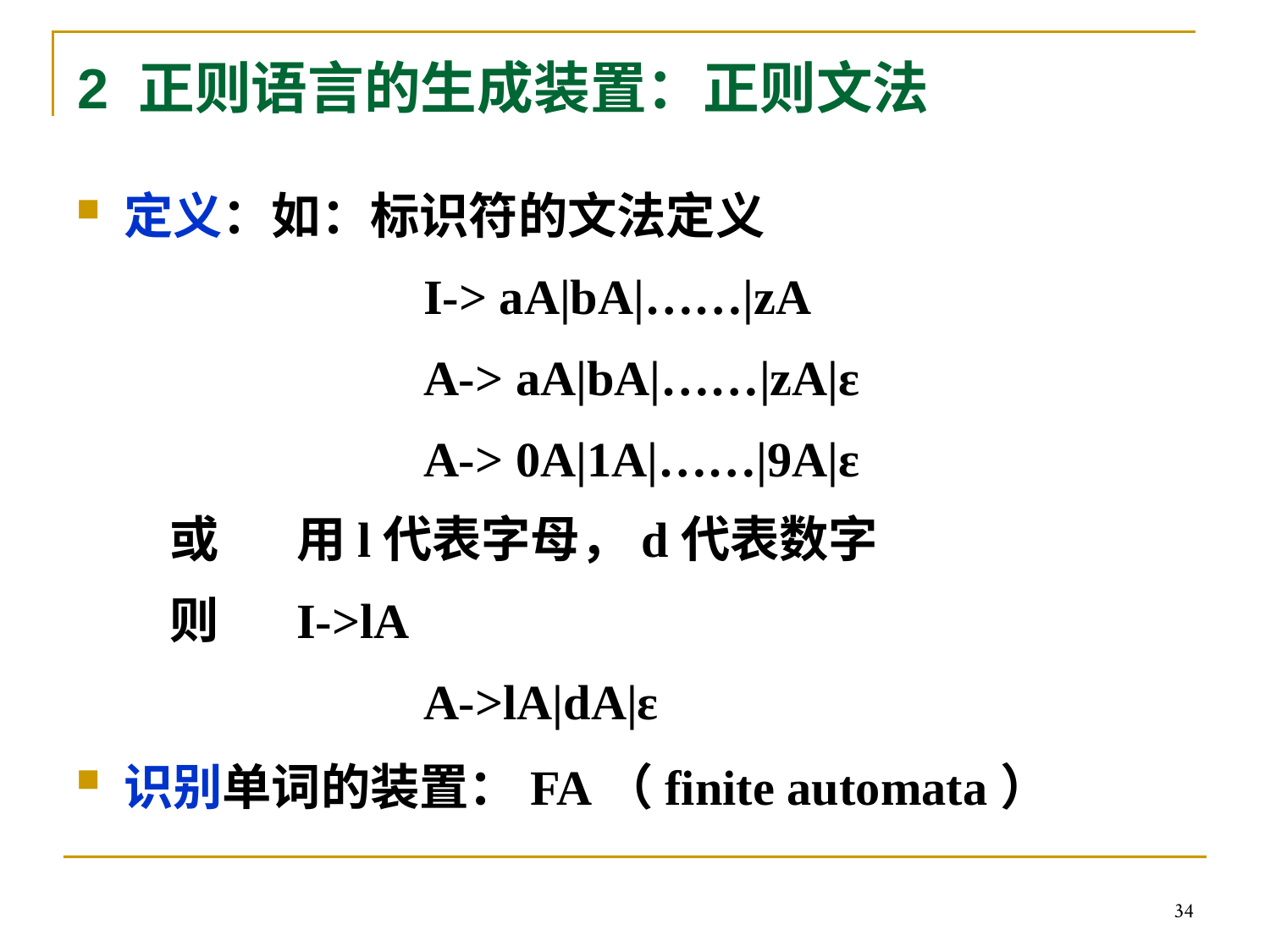

2 正则语言的生成装置：正则文法
定义：如：标识符的文法定义
			I-> aA|bA|……|zA
			A-> aA|bA|……|zA|ε
			A-> 0A|1A|……|9A|ε
	或	用l代表字母，d代表数字
	则	I->lA
			A->lA|dA|ε
识别单词的装置：FA（finite automata）
34